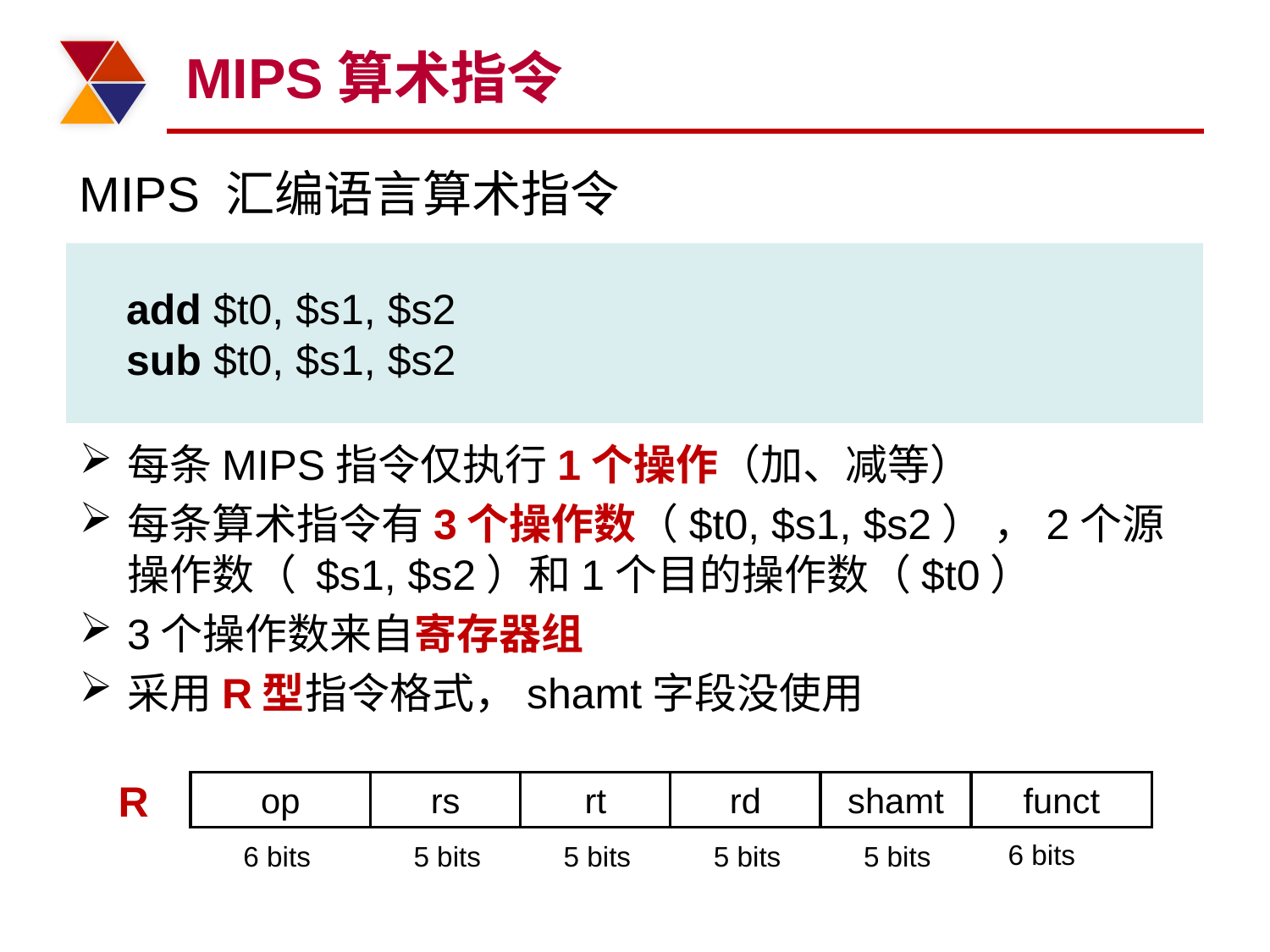

# MIPS算术指令
MIPS 汇编语言算术指令

每条MIPS指令仅执行1个操作（加、减等）
每条算术指令有3个操作数（$t0, $s1, $s2） ，2个源操作数（ $s1, $s2）和1个目的操作数（$t0）
3个操作数来自寄存器组
采用R型指令格式，shamt字段没使用
    add $t0, $s1, $s2
    sub $t0, $s1, $s2
R
funct
op
rs
rt
rd
shamt
6 bits
5 bits
5 bits
5 bits
5 bits
6 bits